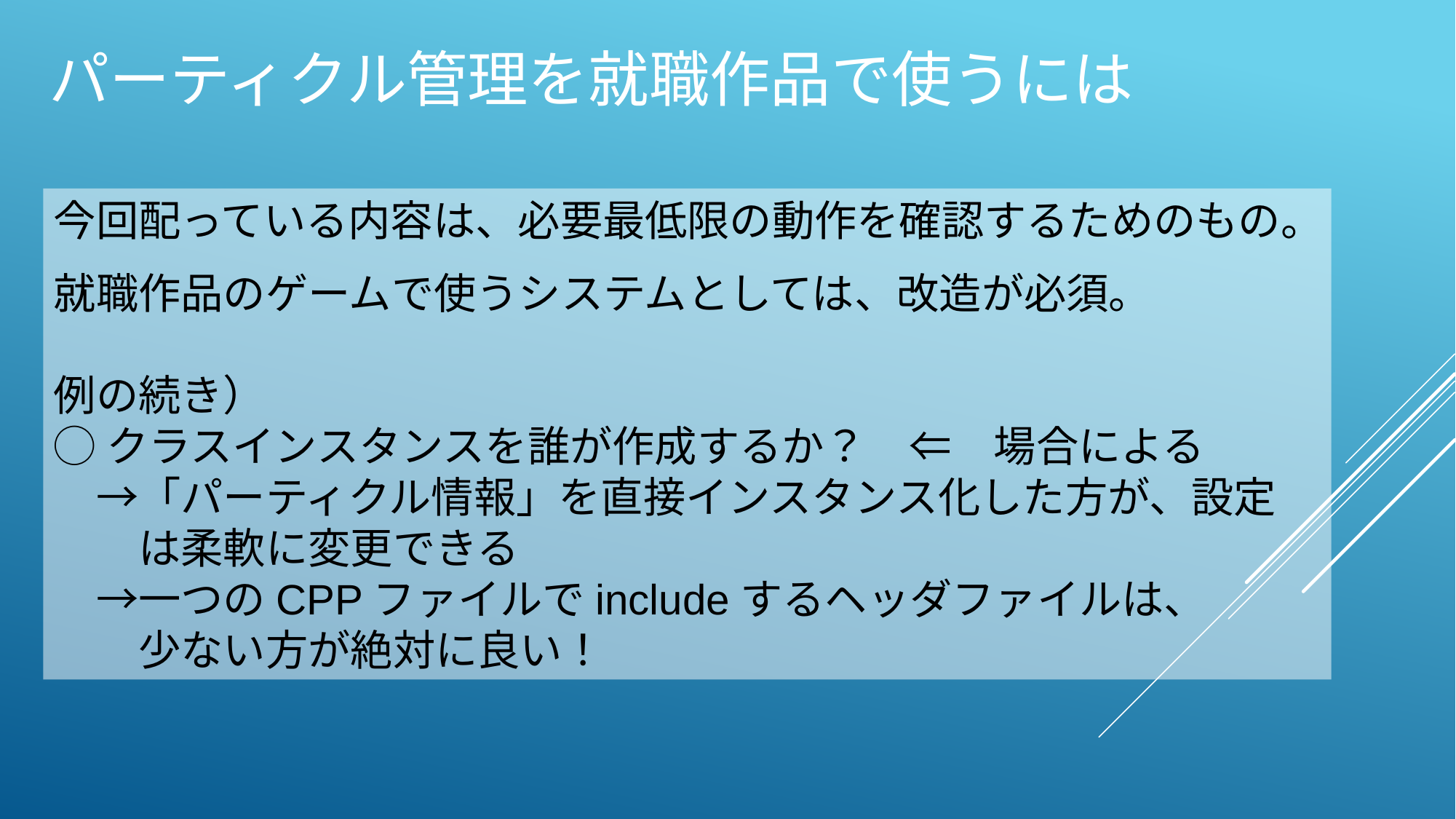

パーティクル管理を就職作品で使うには
今回配っている内容は、必要最低限の動作を確認するためのもの。

就職作品のゲームで使うシステムとしては、改造が必須。

例の続き）
◯クラスインスタンスを誰が作成するか？　⇐　場合による
　→「パーティクル情報」を直接インスタンス化した方が、設定
　　は柔軟に変更できる
　→一つのCPPファイルでincludeするヘッダファイルは、
　　少ない方が絶対に良い！